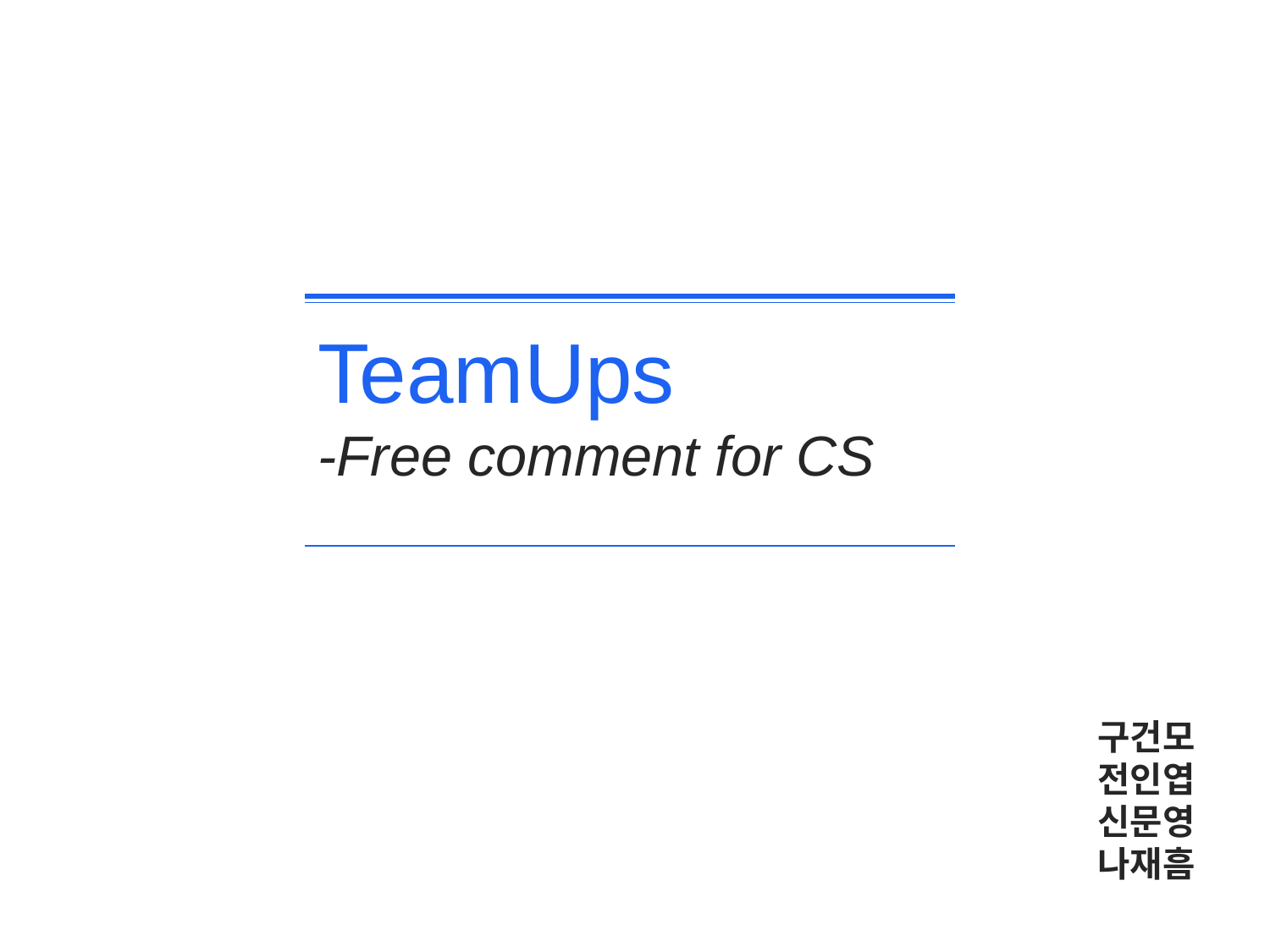

TeamUps
-Free comment for CS
구건모
전인엽
신문영
나재흠